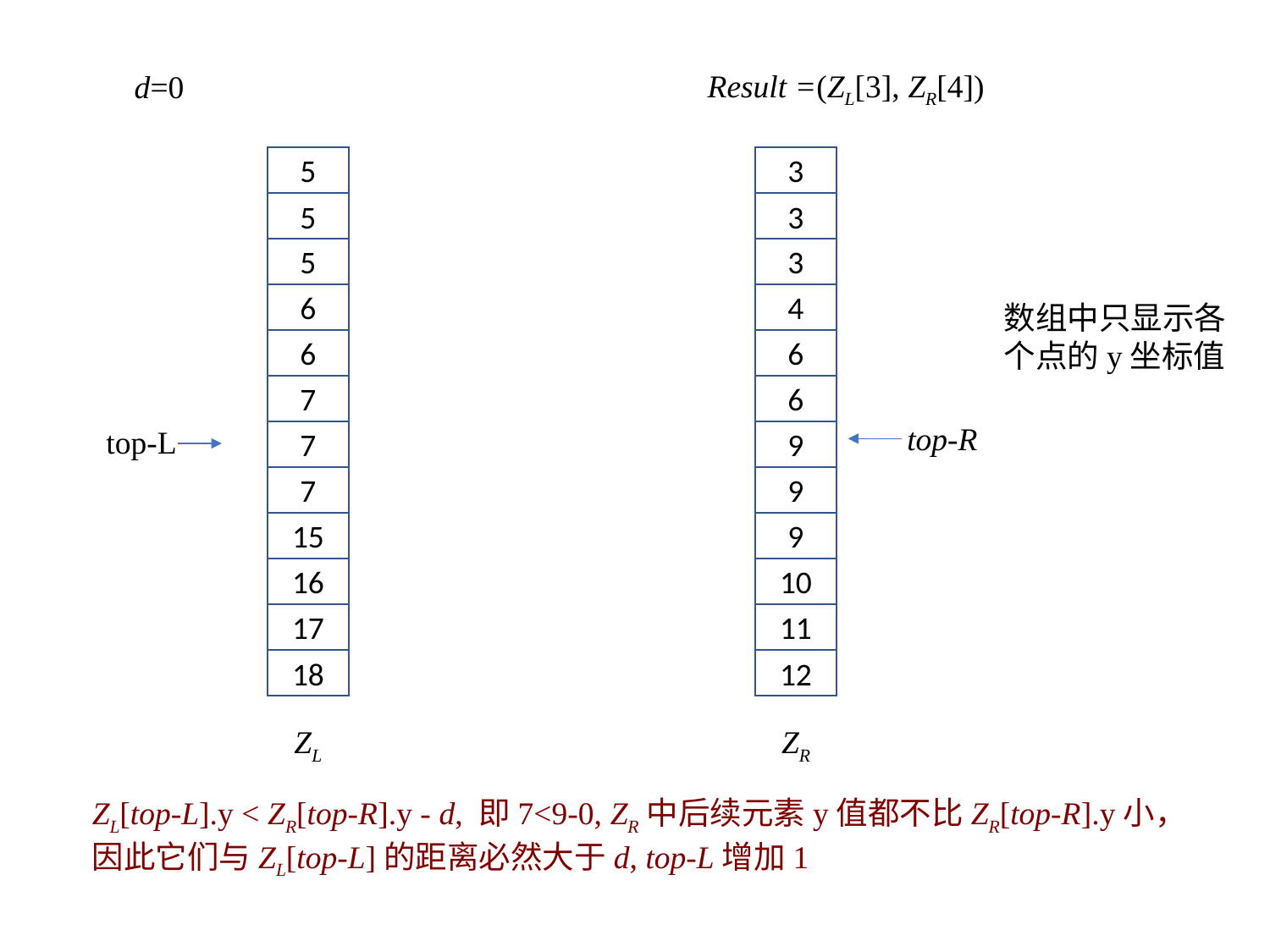

Result =(ZL[3], ZR[4])
d=0
5
3
5
3
5
3
6
4
数组中只显示各个点的y坐标值
6
6
7
6
top-R
top-L
7
9
7
9
15
9
16
10
17
11
18
12
ZL
ZR
ZL[top-L].y < ZR[top-R].y - d, 即7<9-0, ZR中后续元素y值都不比ZR[top-R].y小，因此它们与ZL[top-L]的距离必然大于d, top-L增加1